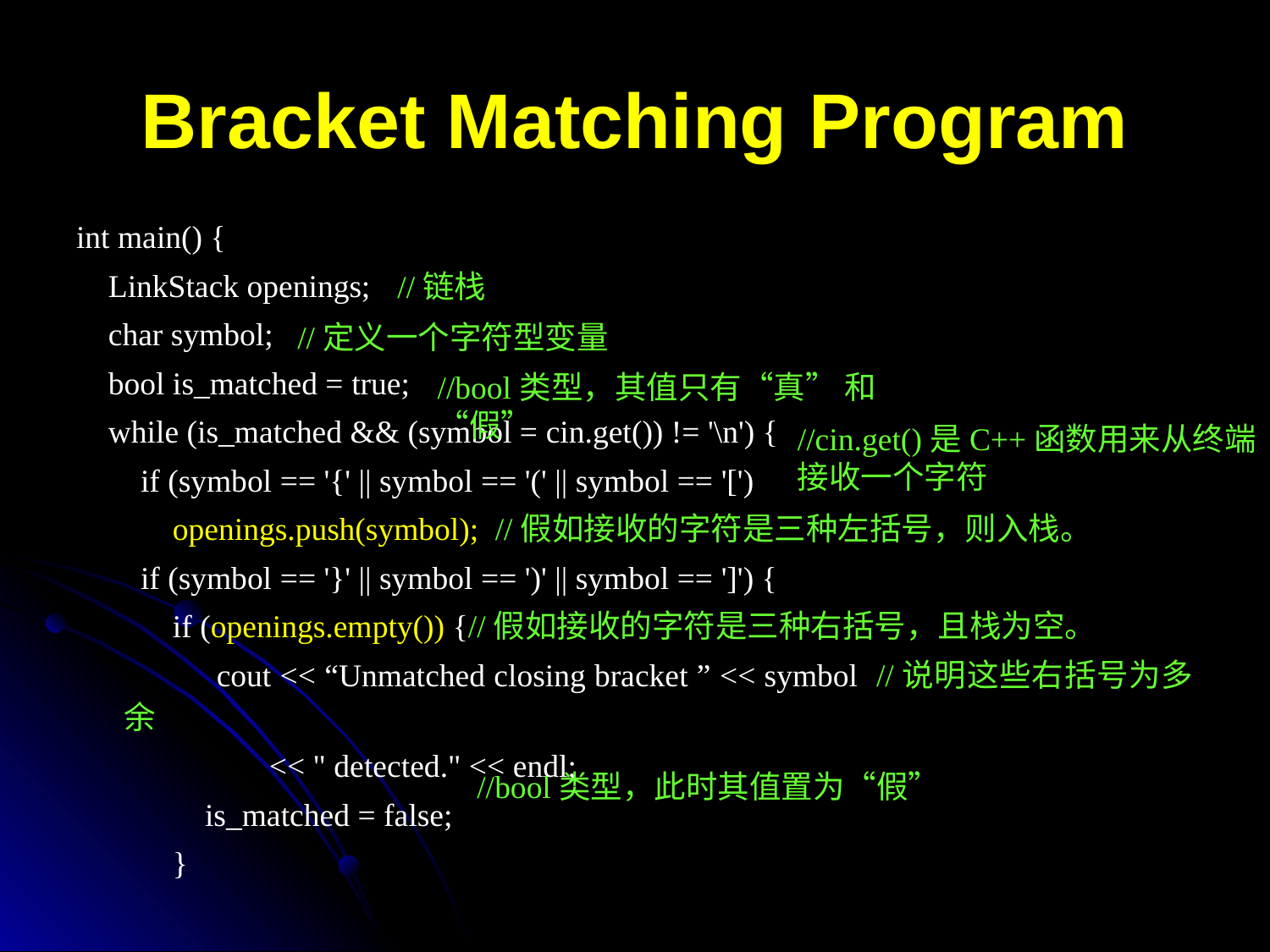

# Bracket Matching Program
int main() {
    LinkStack openings;
    char symbol;
    bool is_matched = true;
    while (is_matched && (symbol = cin.get()) != '\n') {
        if (symbol == '{' || symbol == '(' || symbol == '[')
            openings.push(symbol);  //假如接收的字符是三种左括号，则入栈。
        if (symbol == '}' || symbol == ')' || symbol == ']') {
            if (openings.empty()) {//假如接收的字符是三种右括号，且栈为空。
                cout << “Unmatched closing bracket ” << symbol  //说明这些右括号为多余
                        << " detected." << endl;
                is_matched = false;
            }
//链栈
//定义一个字符型变量
//bool类型，其值只有“真” 和“假”
//cin.get()是C++函数用来从终端
接收一个字符
//bool类型，此时其值置为“假”